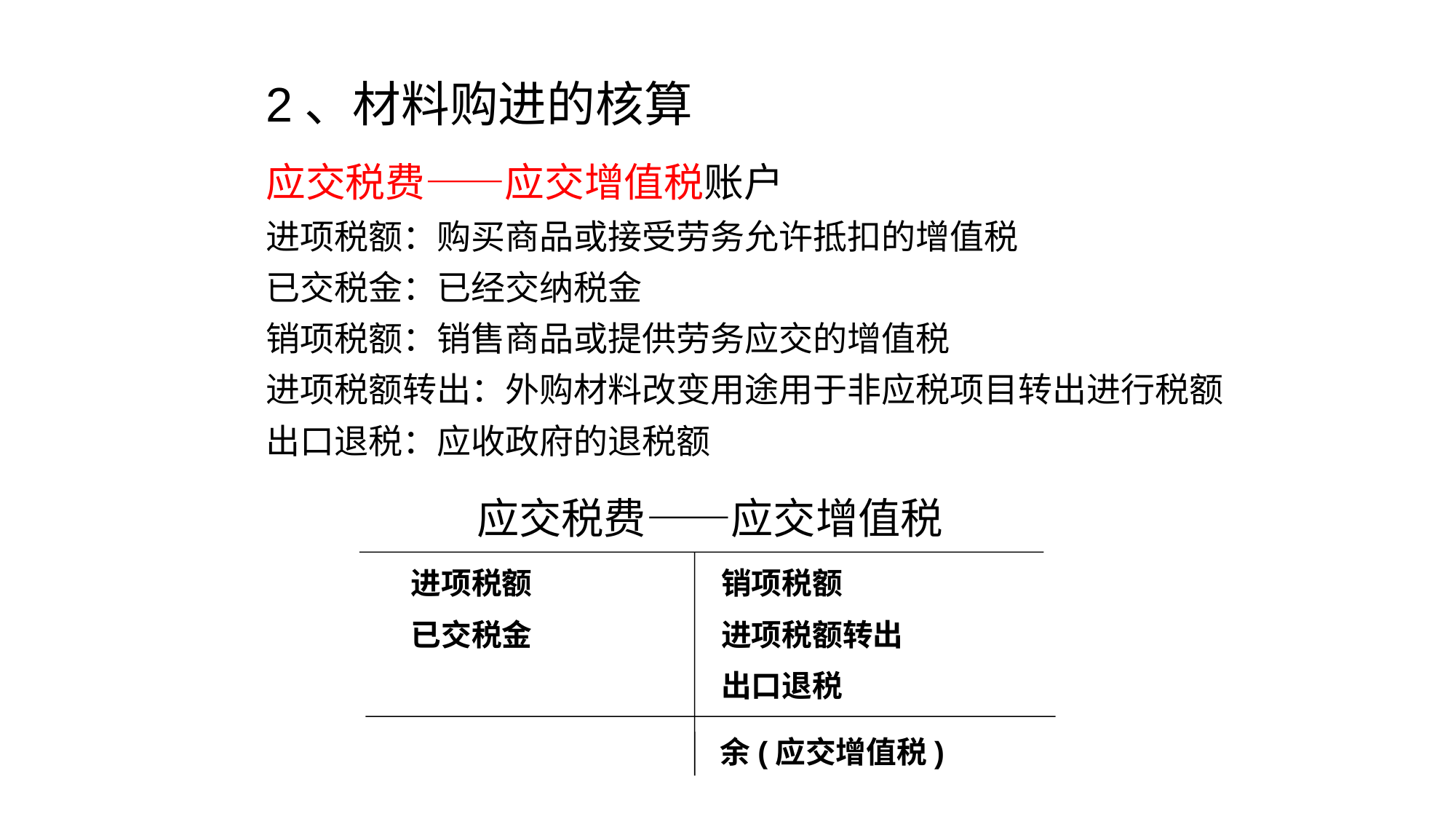

# 2、材料购进的核算
应交税费——应交增值税账户
进项税额：购买商品或接受劳务允许抵扣的增值税
已交税金：已经交纳税金
销项税额：销售商品或提供劳务应交的增值税
进项税额转出：外购材料改变用途用于非应税项目转出进行税额
出口退税：应收政府的退税额
应交税费——应交增值税

销项税额
进项税额转出
出口退税
进项税额
已交税金

余(应交增值税)